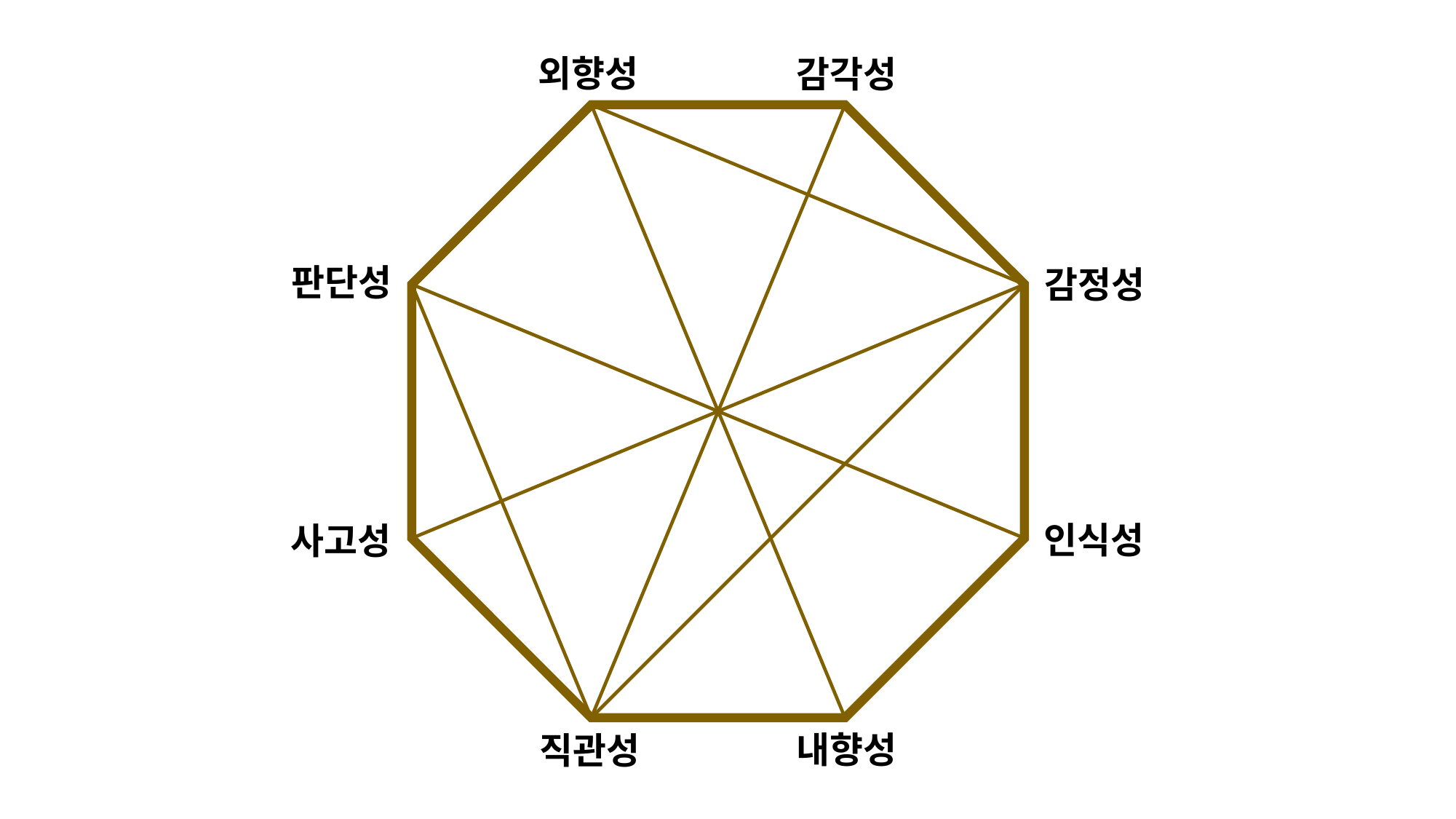

외향성
감각성

판단성
감정성
인식성
사고성
내향성
직관성